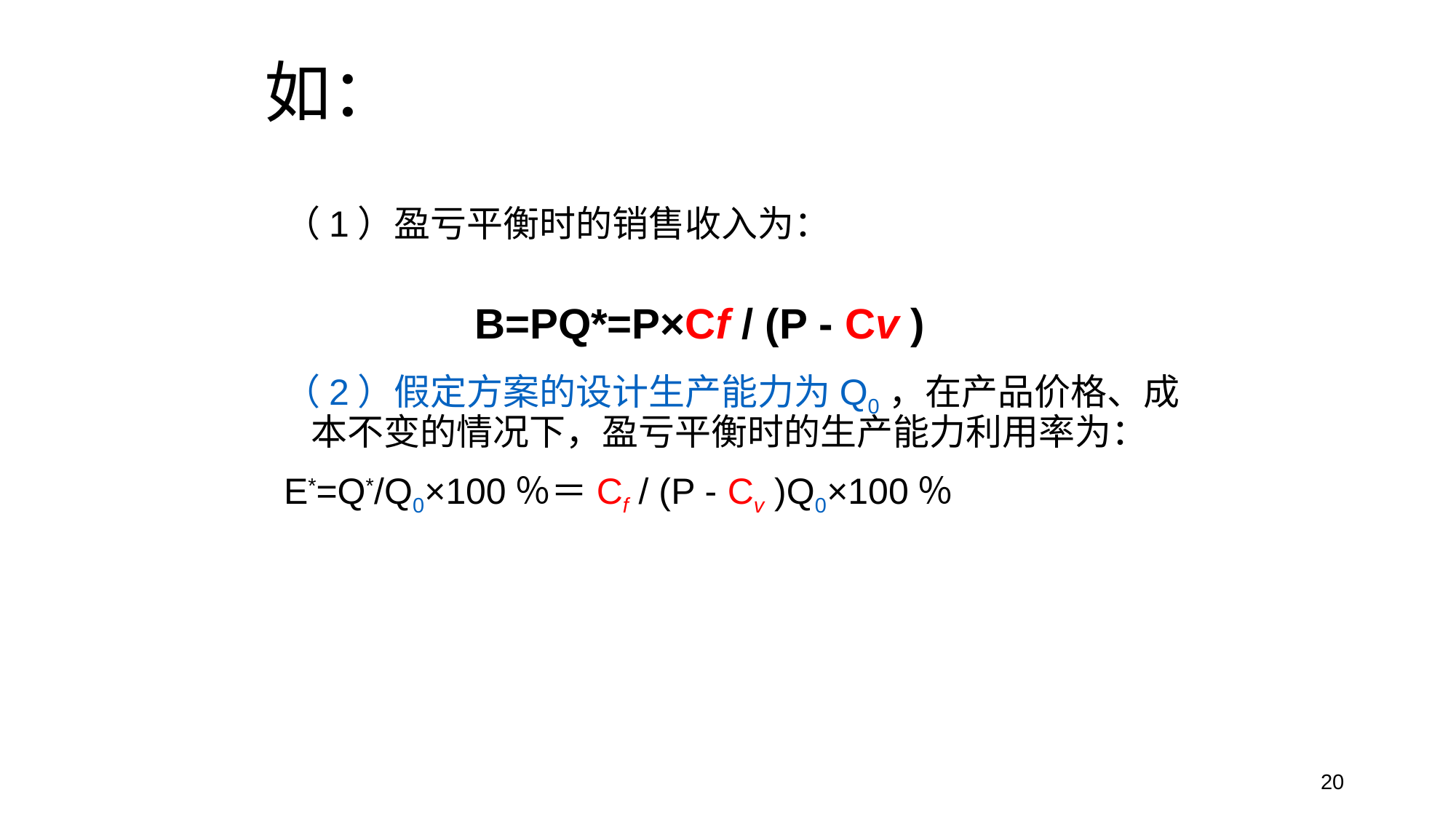

# 如：
（1）盈亏平衡时的销售收入为：

（2）假定方案的设计生产能力为Q0，在产品价格、成本不变的情况下，盈亏平衡时的生产能力利用率为：
E*=Q*/Q0×100％＝Cf / (P - Cv )Q0×100％
B=PQ*=P×Cf / (P - Cv )
20